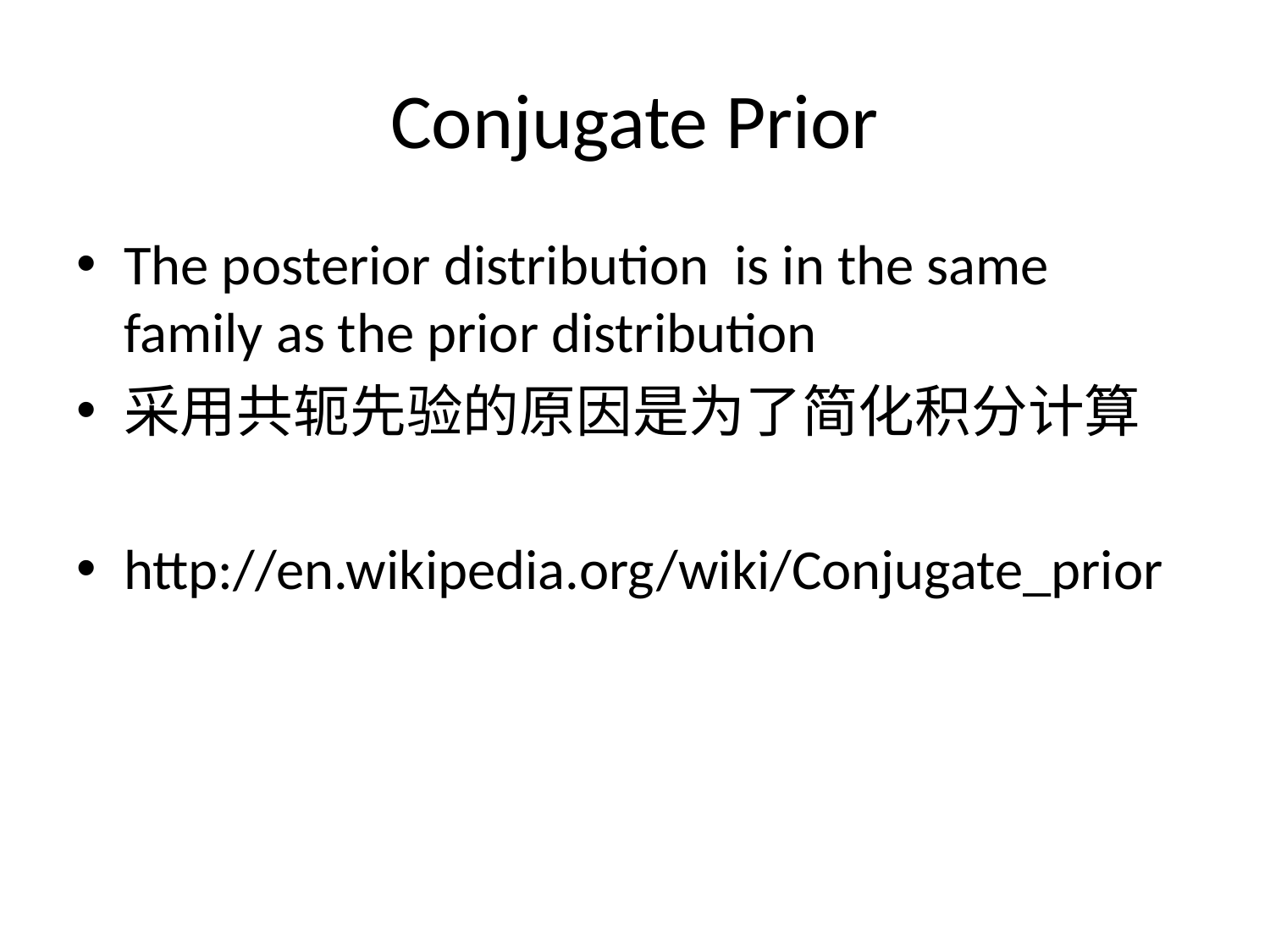

# Conjugate Prior
The posterior distribution  is in the same family as the prior distribution
采用共轭先验的原因是为了简化积分计算

http://en.wikipedia.org/wiki/Conjugate_prior